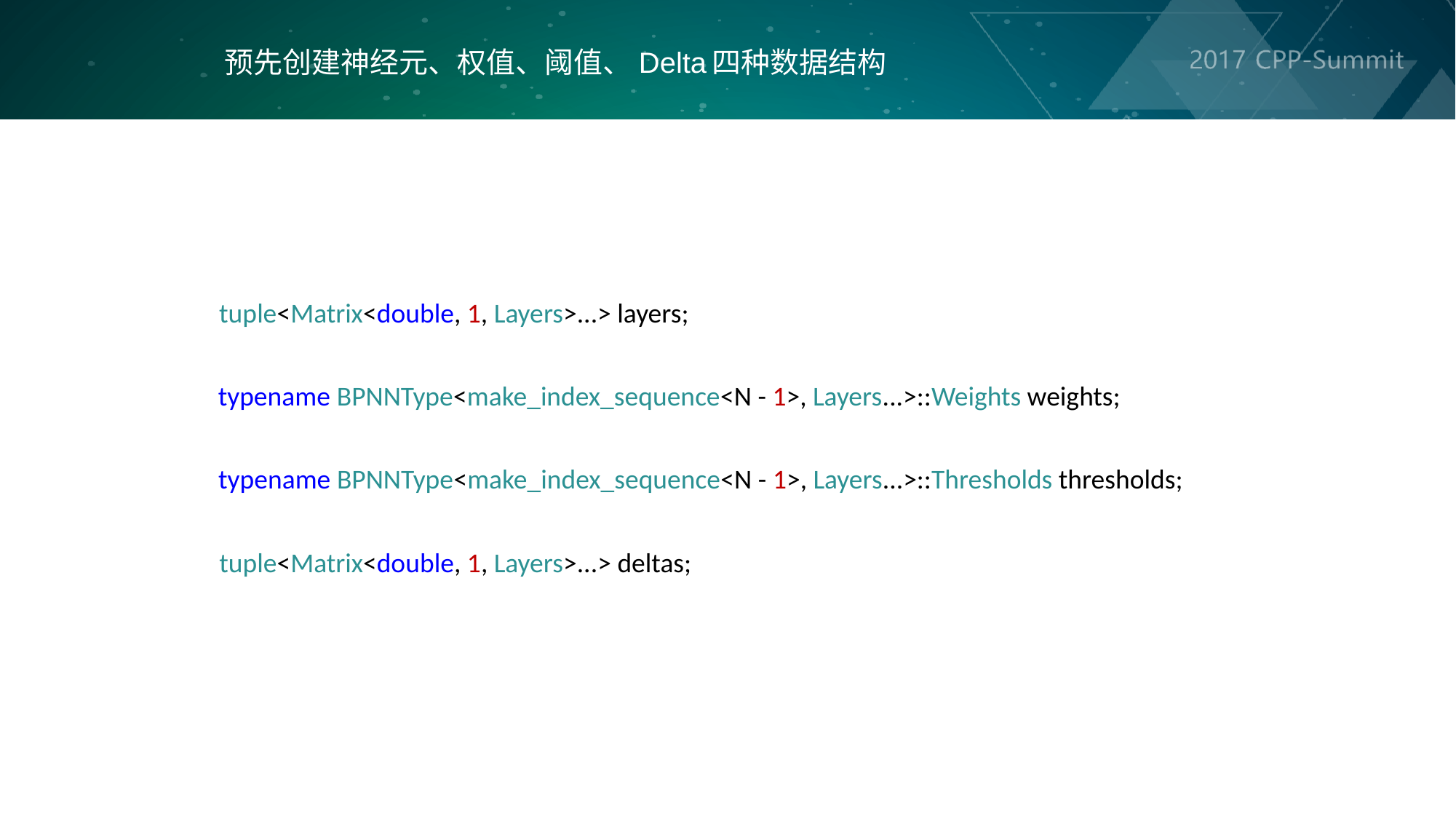

预先创建神经元、权值、阈值、Delta四种数据结构
tuple<Matrix<double, 1, Layers>...> layers;
typename BPNNType<make_index_sequence<N - 1>, Layers...>::Weights weights;
typename BPNNType<make_index_sequence<N - 1>, Layers...>::Thresholds thresholds;
tuple<Matrix<double, 1, Layers>...> deltas;